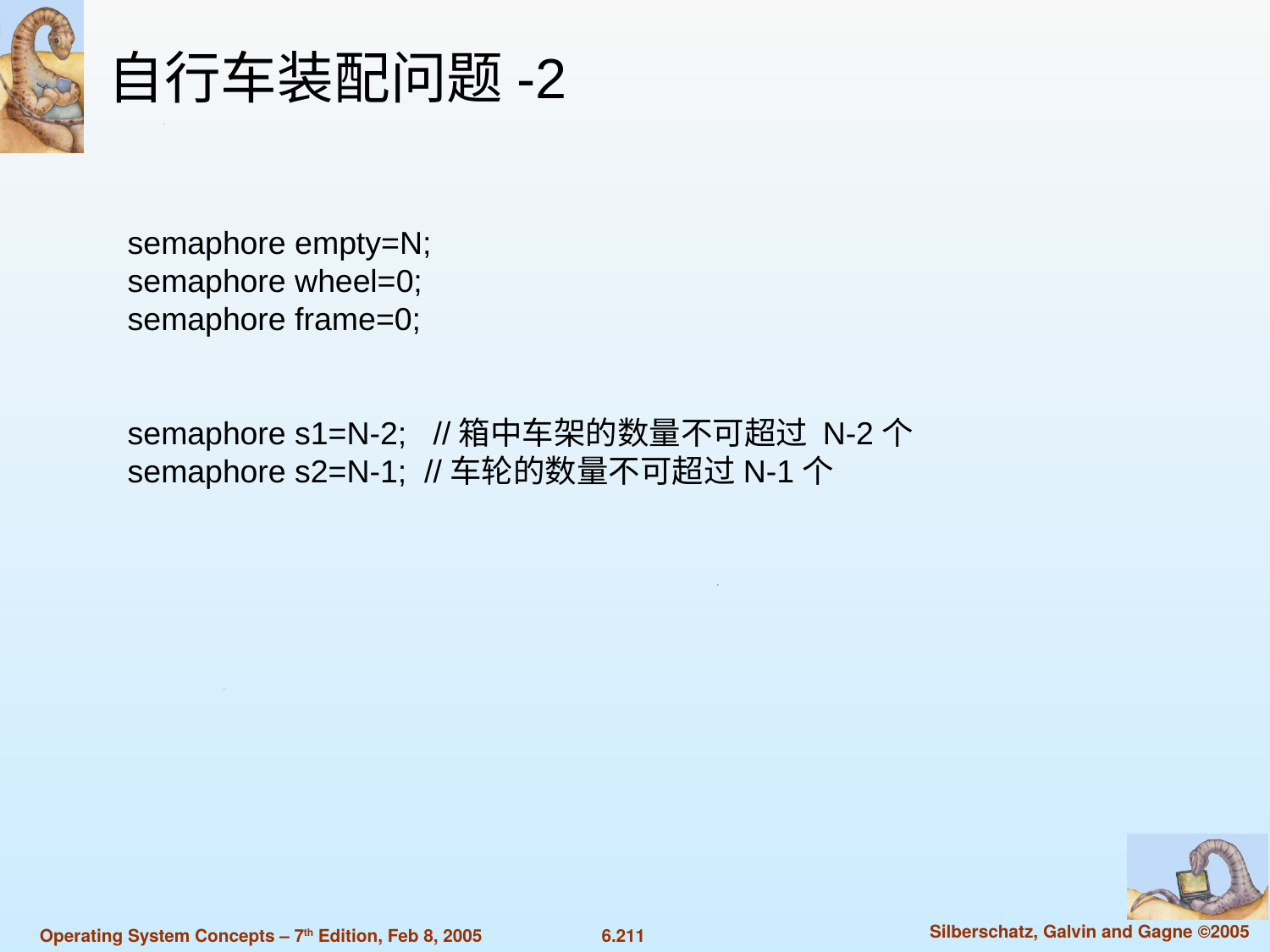

自行车装配问题-2

semaphore empty=N;
semaphore wheel=0;
semaphore frame=0;

semaphore s1=N-2;   //箱中车架的数量不可超过 N-2个
semaphore s2=N-1;  //车轮的数量不可超过N-1个